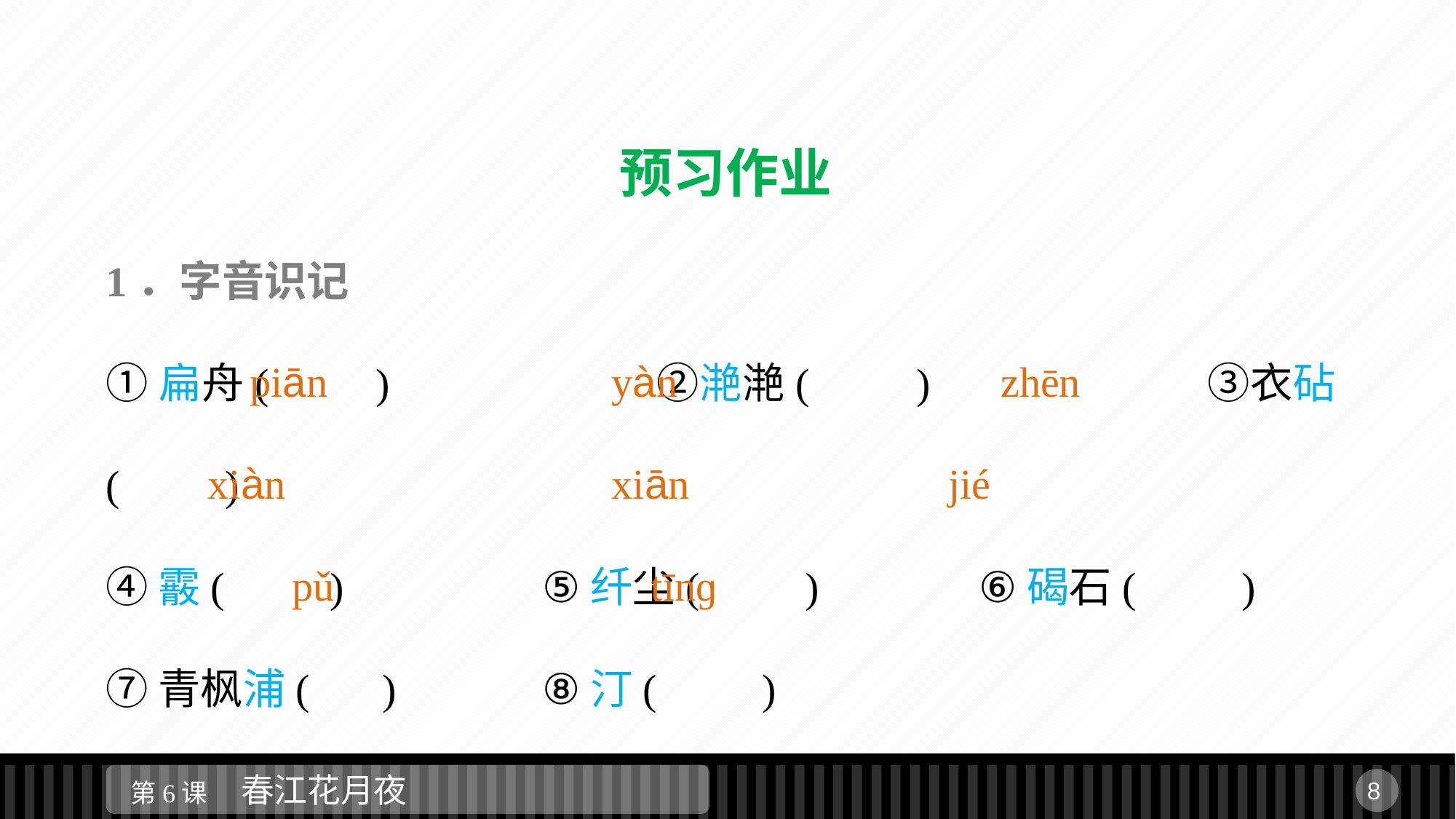

预习作业
1．字音识记
①扁舟(　　)　　		②滟滟(　　)　　		③衣砧(　　)
④霰(　　)      		⑤纤尘(　　)    		⑥碣石(　　)
⑦青枫浦(　 )  		⑧汀(　　)
    piān　		       yàn　			  zhēn
xiàn　		       xiān　		        jié
        pǔ		           tīnɡ